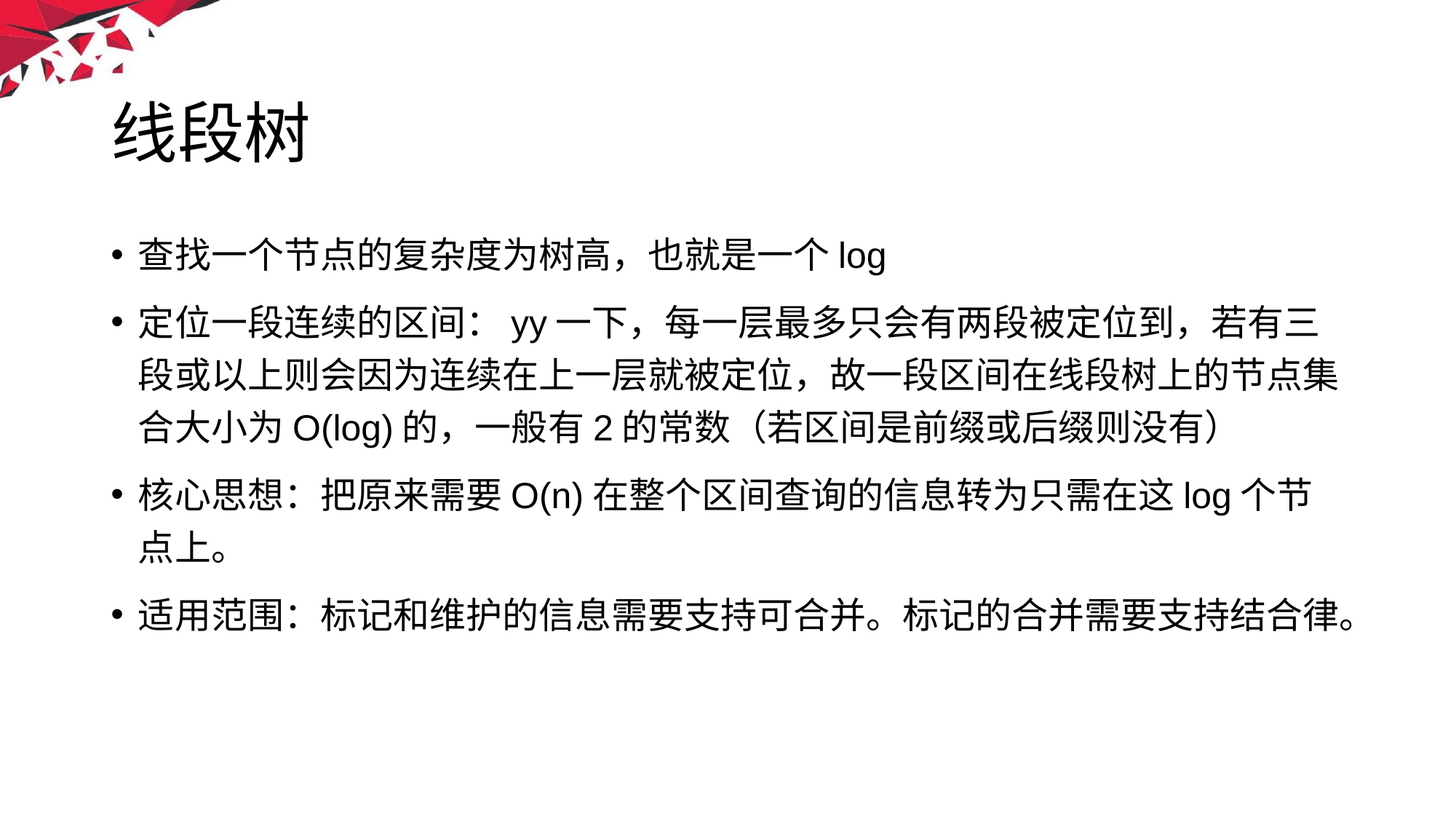

# 线段树
查找一个节点的复杂度为树高，也就是一个log
定位一段连续的区间：yy一下，每一层最多只会有两段被定位到，若有三段或以上则会因为连续在上一层就被定位，故一段区间在线段树上的节点集合大小为O(log)的，一般有2的常数（若区间是前缀或后缀则没有）
核心思想：把原来需要O(n)在整个区间查询的信息转为只需在这log个节点上。
适用范围：标记和维护的信息需要支持可合并。标记的合并需要支持结合律。